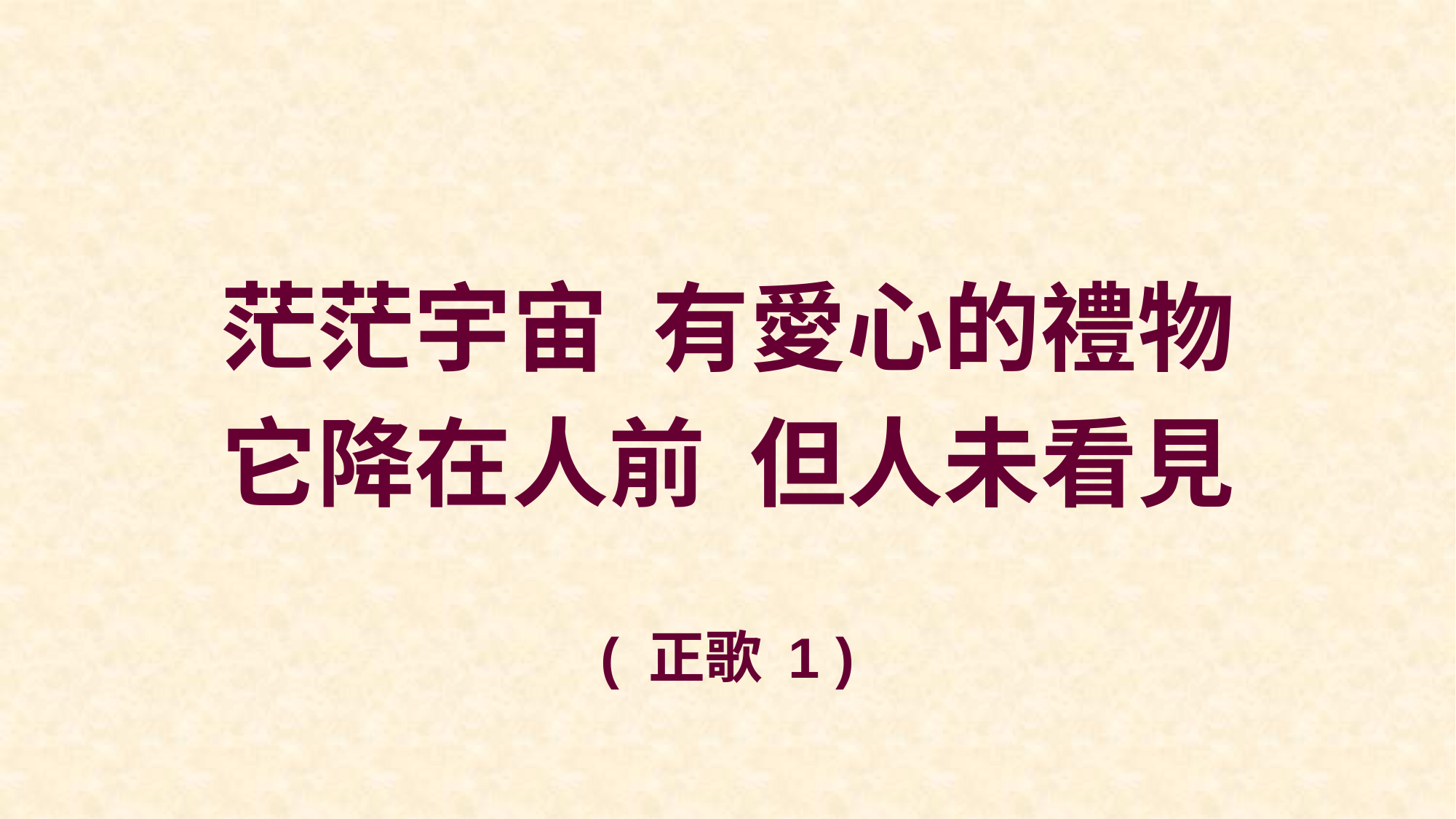

茫茫宇宙  有愛心的禮物
它降在人前  但人未看見
( 正歌 1 )